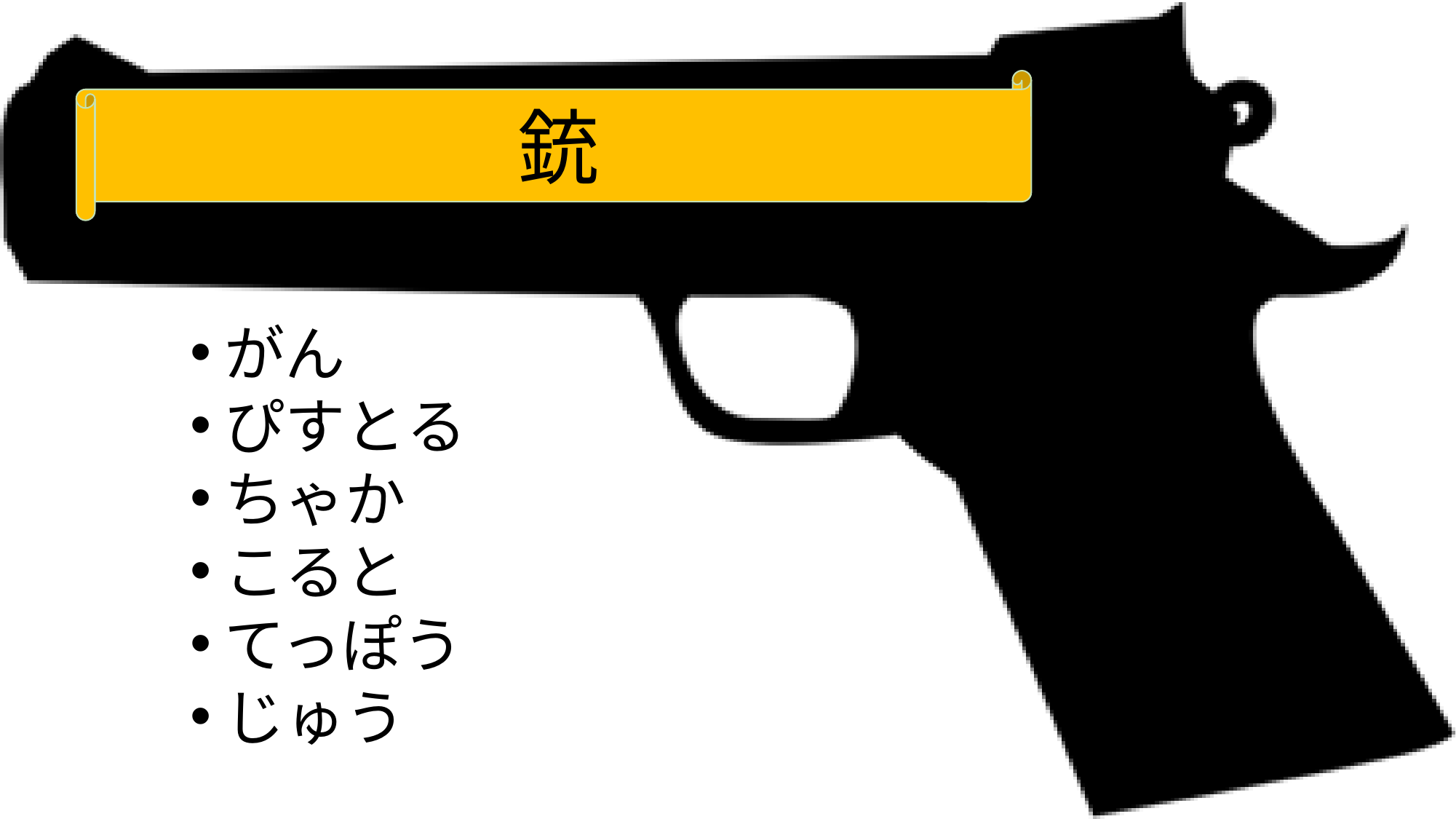

銃
がん
ぴすとる
ちゃか
こると
てっぽう
じゅう